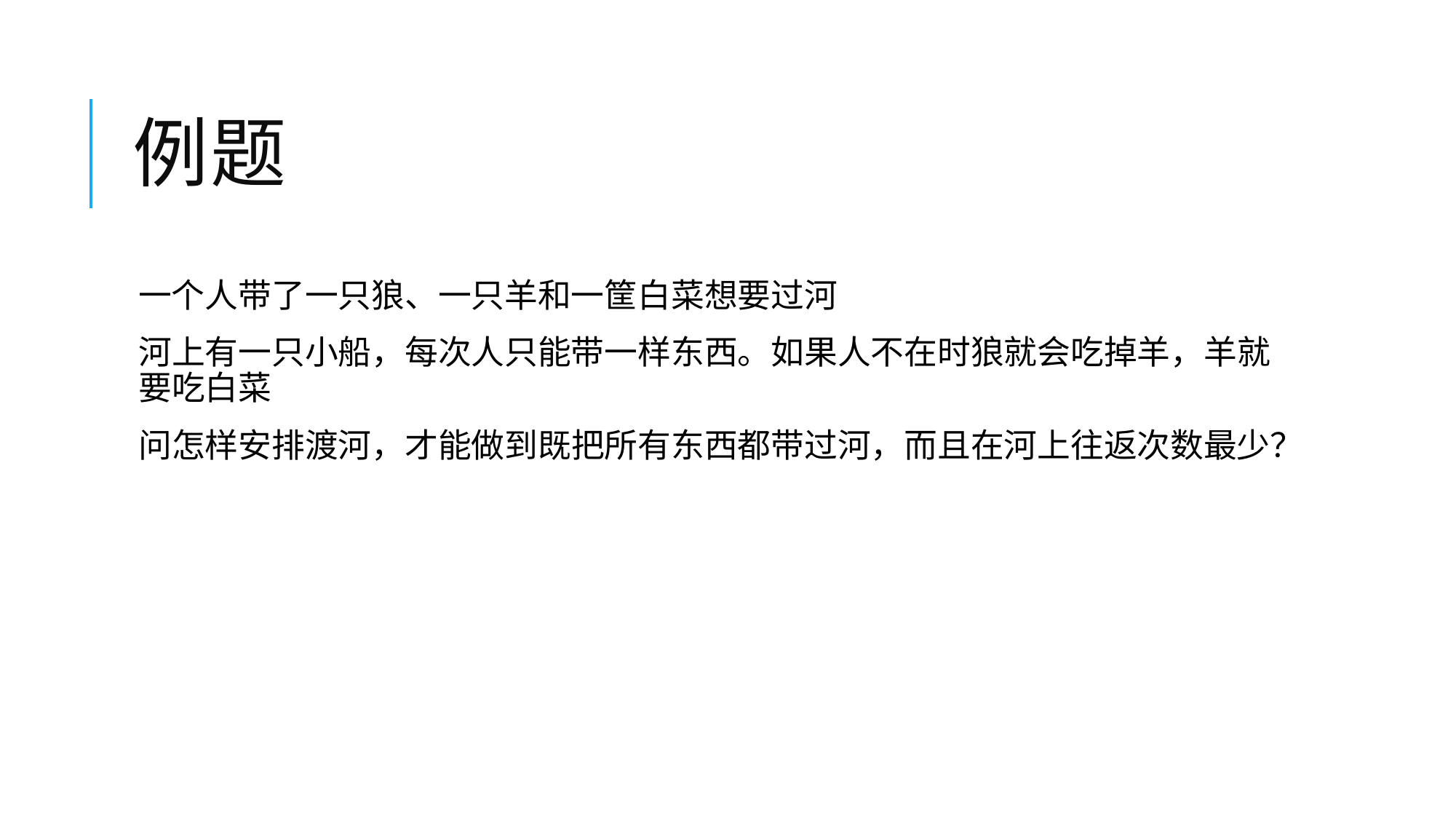

# 例题
一个人带了一只狼、一只羊和一筐白菜想要过河
河上有一只小船，每次人只能带一样东西。如果人不在时狼就会吃掉羊，羊就要吃白菜
问怎样安排渡河，才能做到既把所有东西都带过河，而且在河上往返次数最少？